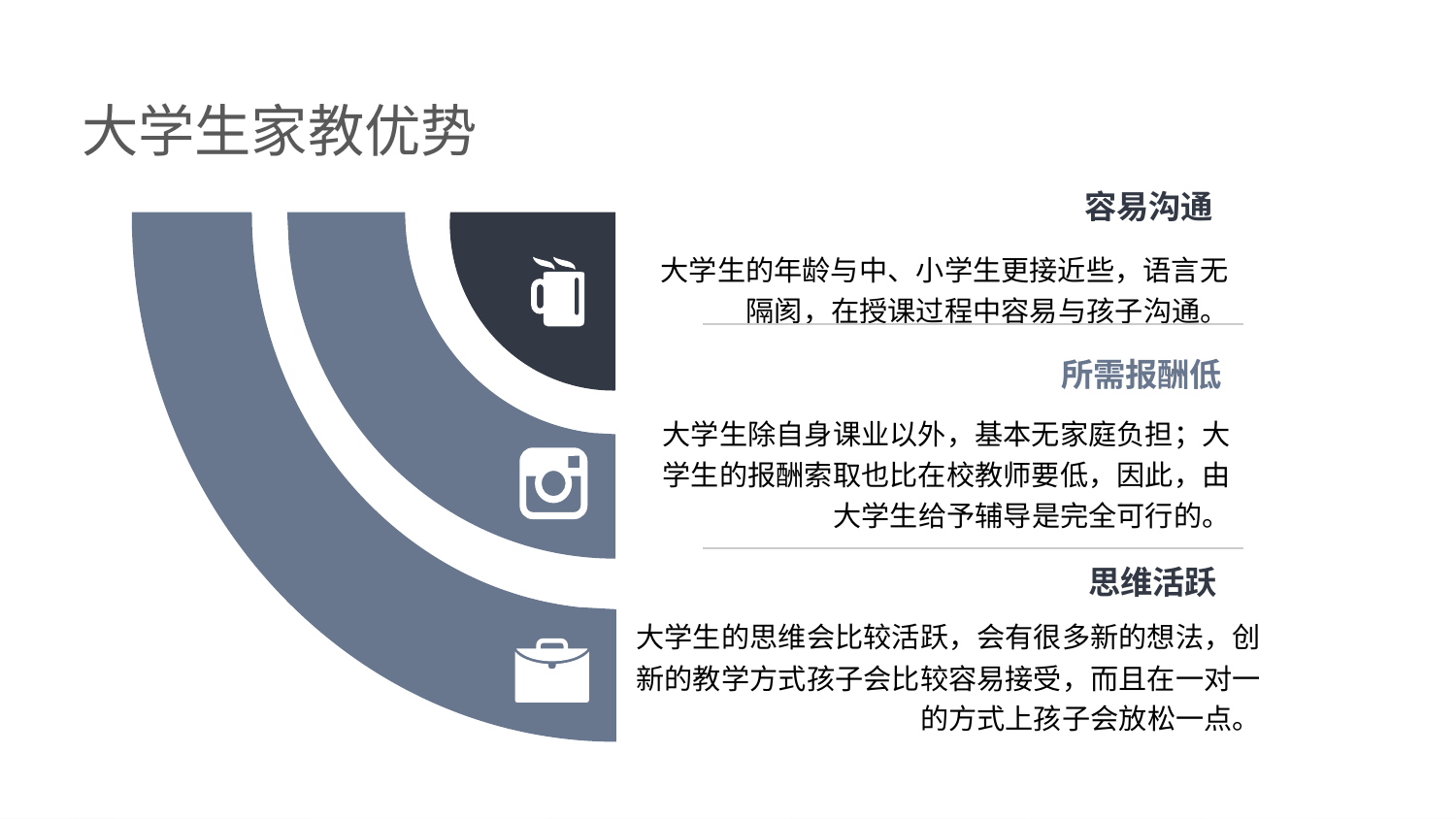

大学生家教优势
容易沟通
大学生的年龄与中、小学生更接近些，语言无隔阂，在授课过程中容易与孩子沟通。
所需报酬低
大学生除自身课业以外，基本无家庭负担；大学生的报酬索取也比在校教师要低，因此，由大学生给予辅导是完全可行的。
思维活跃
大学生的思维会比较活跃，会有很多新的想法，创新的教学方式孩子会比较容易接受，而且在一对一的方式上孩子会放松一点。